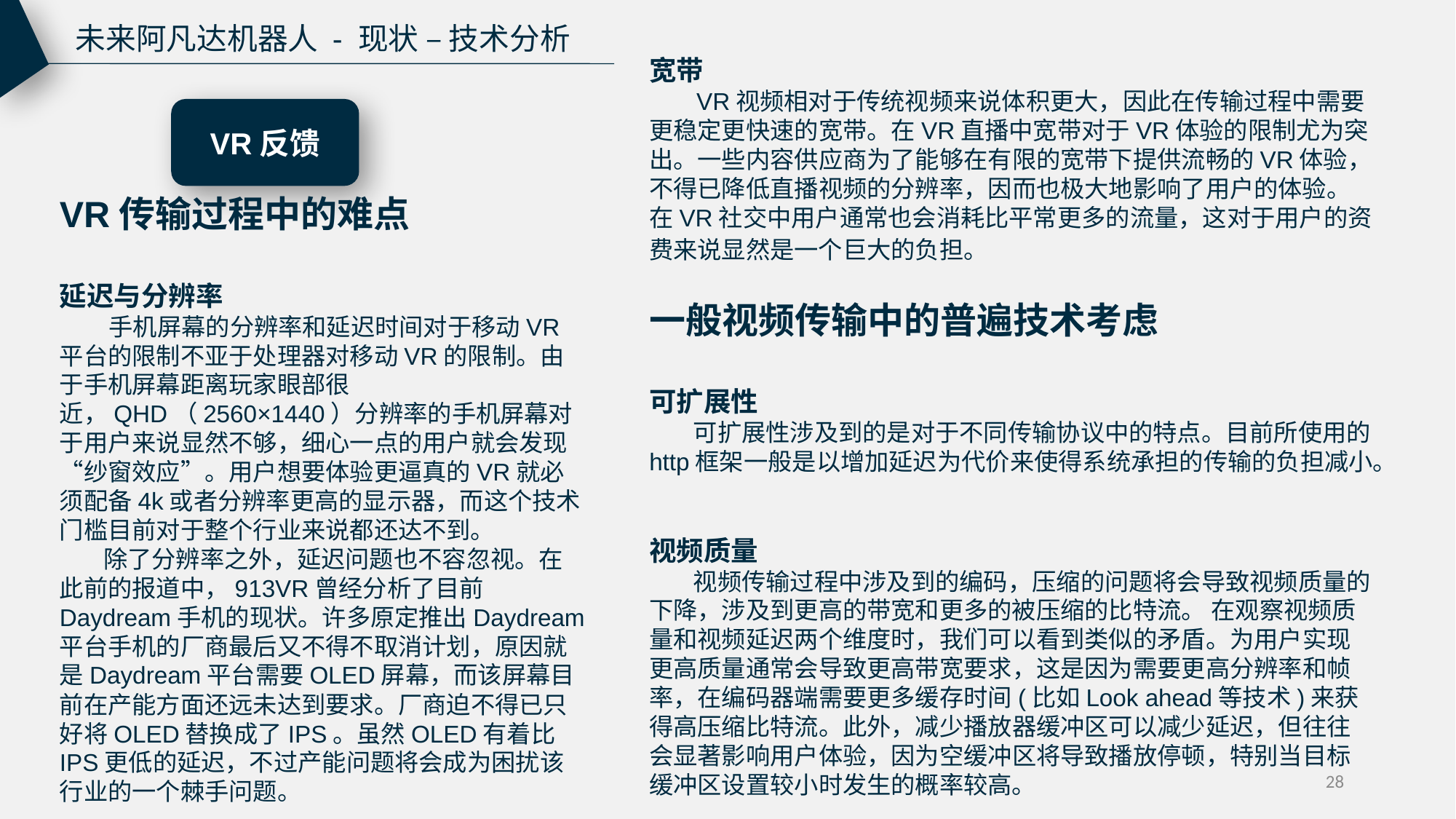

未来阿凡达机器人 - 现状 – 技术分析
宽带
       VR视频相对于传统视频来说体积更大，因此在传输过程中需要更稳定更快速的宽带。在VR直播中宽带对于VR体验的限制尤为突出。一些内容供应商为了能够在有限的宽带下提供流畅的VR体验，不得已降低直播视频的分辨率，因而也极大地影响了用户的体验。在VR社交中用户通常也会消耗比平常更多的流量，这对于用户的资费来说显然是一个巨大的负担。

一般视频传输中的普遍技术考虑

可扩展性
       可扩展性涉及到的是对于不同传输协议中的特点。目前所使用的http框架一般是以增加延迟为代价来使得系统承担的传输的负担减小。

视频质量
       视频传输过程中涉及到的编码，压缩的问题将会导致视频质量的下降，涉及到更高的带宽和更多的被压缩的比特流。 在观察视频质量和视频延迟两个维度时，我们可以看到类似的矛盾。为用户实现更高质量通常会导致更高带宽要求，这是因为需要更高分辨率和帧率，在编码器端需要更多缓存时间(比如Look ahead等技术)来获得高压缩比特流。此外，减少播放器缓冲区可以减少延迟，但往往会显著影响用户体验，因为空缓冲区将导致播放停顿，特别当目标缓冲区设置较小时发生的概率较高。

VR反馈
VR传输过程中的难点

延迟与分辨率
        手机屏幕的分辨率和延迟时间对于移动VR平台的限制不亚于处理器对移动VR的限制。由于手机屏幕距离玩家眼部很近，QHD（2560×1440）分辨率的手机屏幕对于用户来说显然不够，细心一点的用户就会发现“纱窗效应”。用户想要体验更逼真的VR就必须配备4k或者分辨率更高的显示器，而这个技术门槛目前对于整个行业来说都还达不到。
       除了分辨率之外，延迟问题也不容忽视。在此前的报道中，913VR曾经分析了目前Daydream手机的现状。许多原定推出Daydream平台手机的厂商最后又不得不取消计划，原因就是Daydream平台需要OLED屏幕，而该屏幕目前在产能方面还远未达到要求。厂商迫不得已只好将OLED替换成了IPS。虽然OLED有着比IPS更低的延迟，不过产能问题将会成为困扰该行业的一个棘手问题。

28